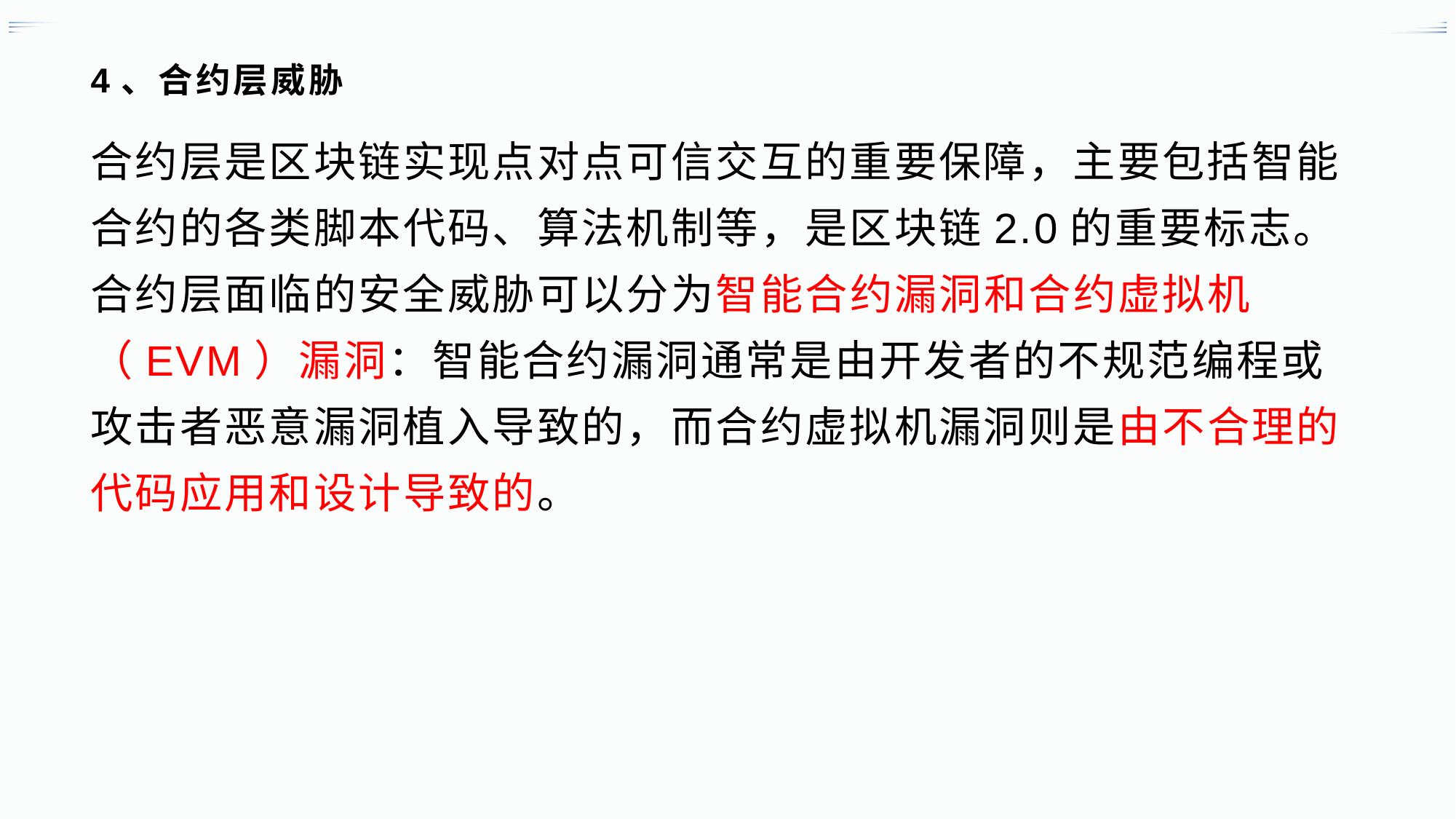

# 4、合约层威胁
合约层是区块链实现点对点可信交互的重要保障，主要包括智能合约的各类脚本代码、算法机制等，是区块链2.0的重要标志。合约层面临的安全威胁可以分为智能合约漏洞和合约虚拟机（EVM）漏洞：智能合约漏洞通常是由开发者的不规范编程或攻击者恶意漏洞植入导致的，而合约虚拟机漏洞则是由不合理的代码应用和设计导致的。